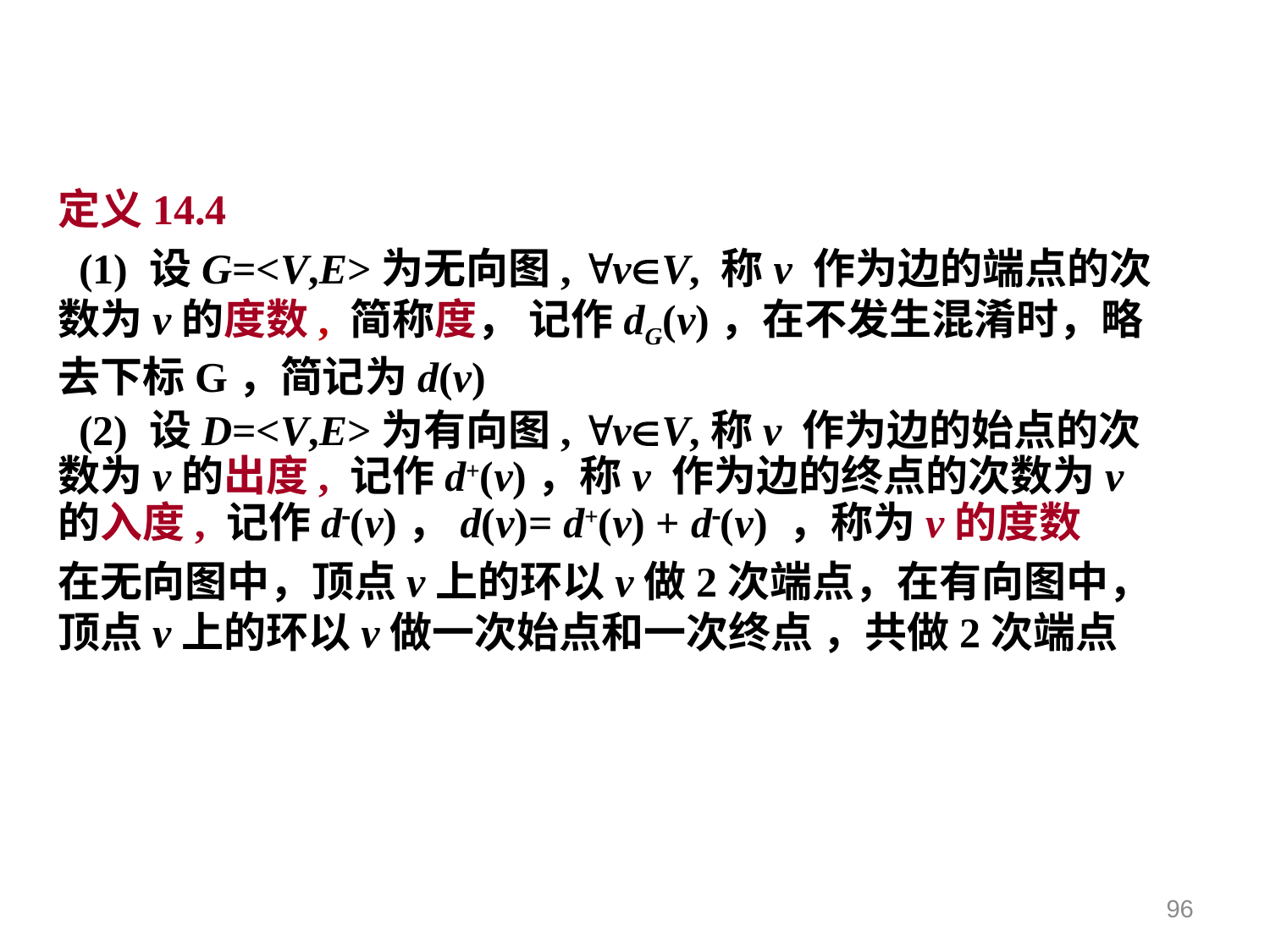

定义14.4
  (1) 设G=<V,E>为无向图, ∀v∈V, 称v 作为边的端点的次数为v的度数, 简称度， 记作dG(v)，在不发生混淆时，略去下标G，简记为d(v)
  (2) 设D=<V,E>为有向图, ∀v∈V,称v 作为边的始点的次数为v的出度, 记作d+(v)，称v 作为边的终点的次数为v的入度, 记作d−(v)，d(v)= d+(v) + d−(v) ，称为v的度数
在无向图中，顶点v上的环以v做2次端点，在有向图中，顶点v上的环以v做一次始点和一次终点 ，共做2次端点
96